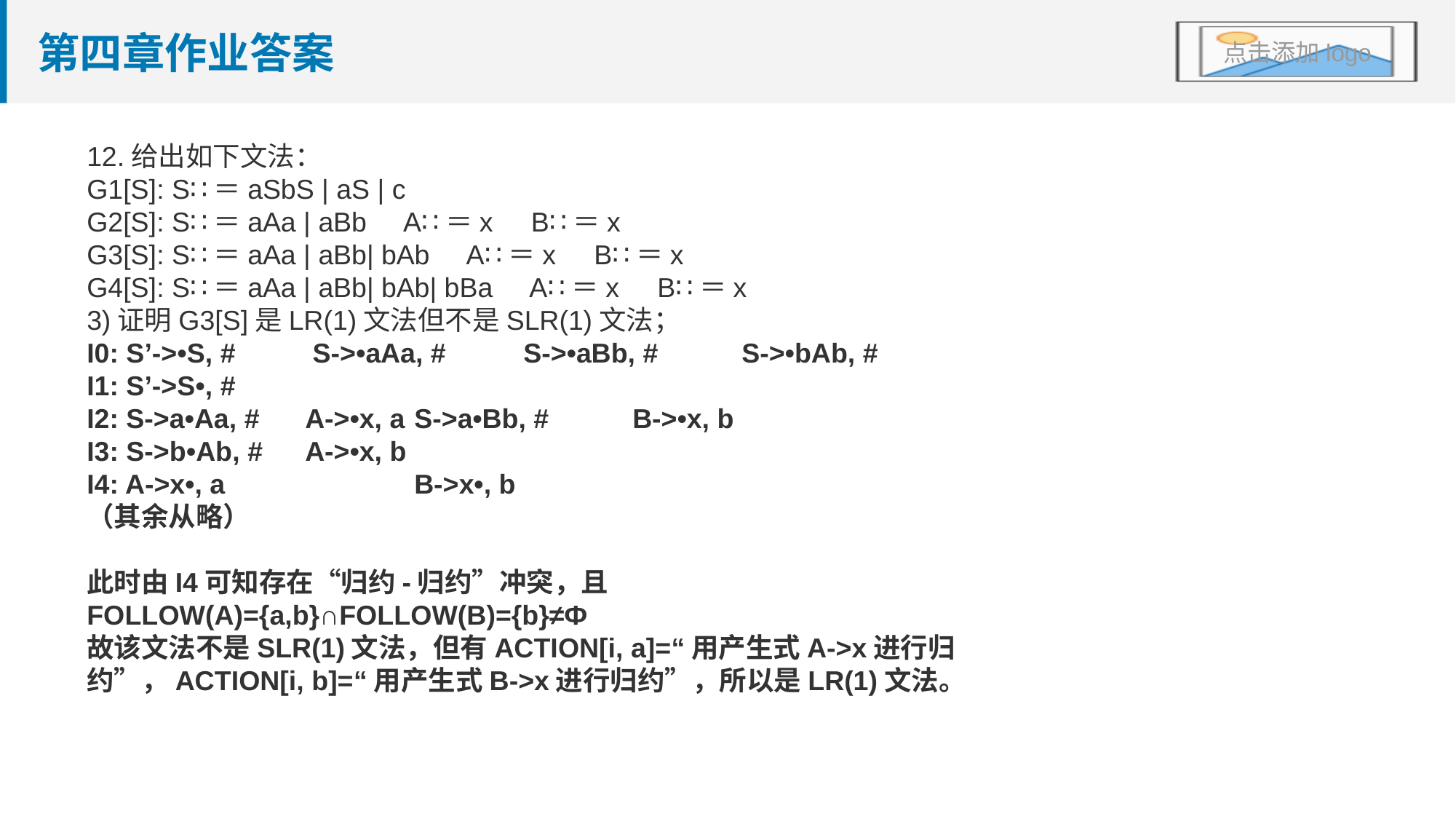

# 第四章作业答案

12.给出如下文法：
G1[S]: S∷＝aSbS | aS | c
G2[S]: S∷＝aAa | aBb     A∷＝x     B∷＝x
G3[S]: S∷＝aAa | aBb| bAb     A∷＝x     B∷＝x
G4[S]: S∷＝aAa | aBb| bAb| bBa     A∷＝x     B∷＝x
3)证明G3[S]是LR(1)文法但不是SLR(1)文法；
I0: S’->•S, #	 S->•aAa, #	S->•aBb, #	S->•bAb, #
I1: S’->S•, #
I2: S->a•Aa, #	A->•x, a 	S->a•Bb, #	B->•x, b
I3: S->b•Ab, #	A->•x, b
I4: A->x•, a		B->x•, b
（其余从略）

此时由I4可知存在“归约-归约”冲突，且FOLLOW(A)={a,b}∩FOLLOW(B)={b}≠Ф
故该文法不是SLR(1)文法，但有ACTION[i, a]=“用产生式A->x进行归约”，ACTION[i, b]=“用产生式B->x进行归约”，所以是LR(1)文法。